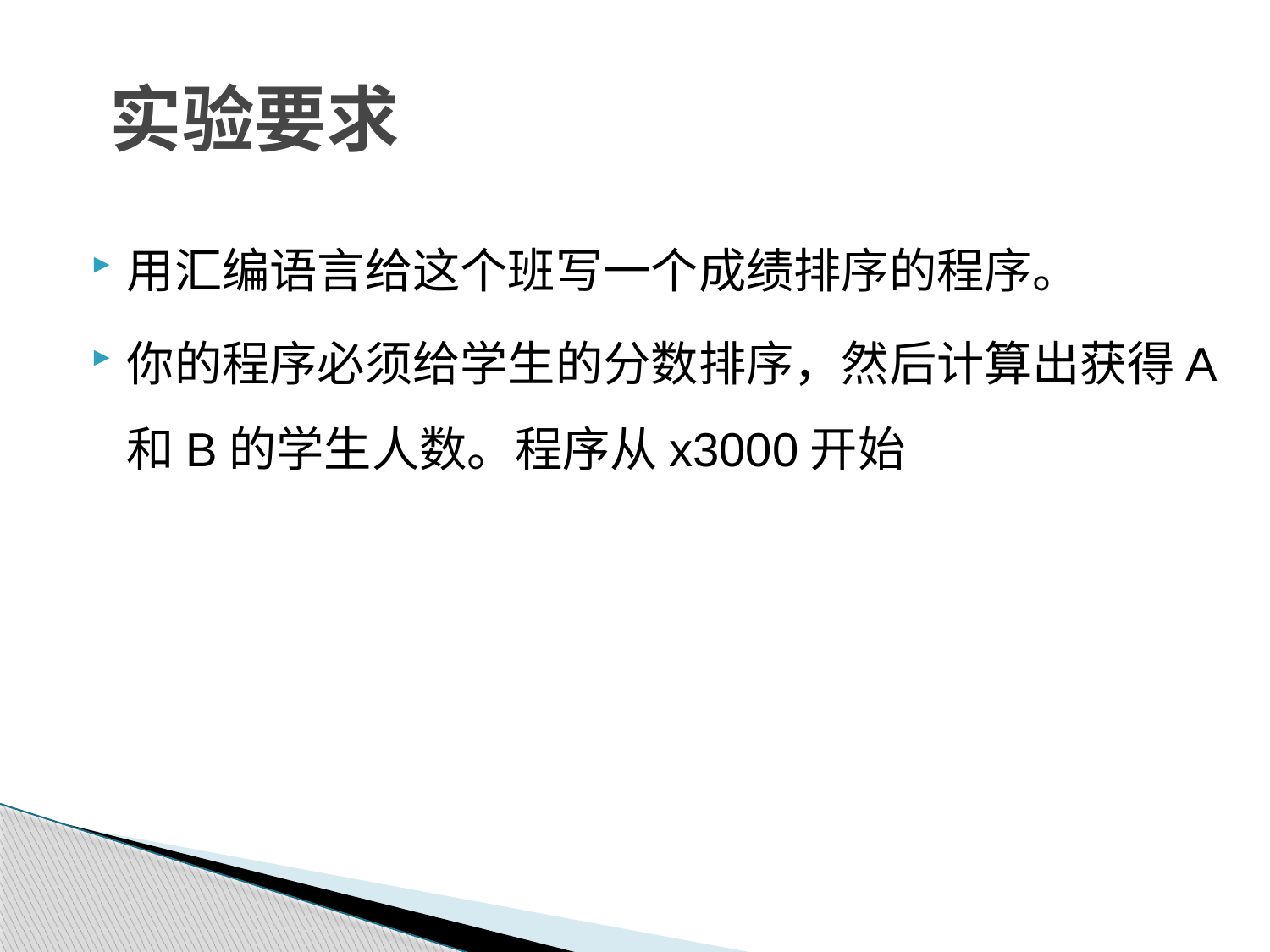

# 实验要求
用汇编语言给这个班写一个成绩排序的程序。
你的程序必须给学生的分数排序，然后计算出获得A和B的学生人数。程序从x3000开始